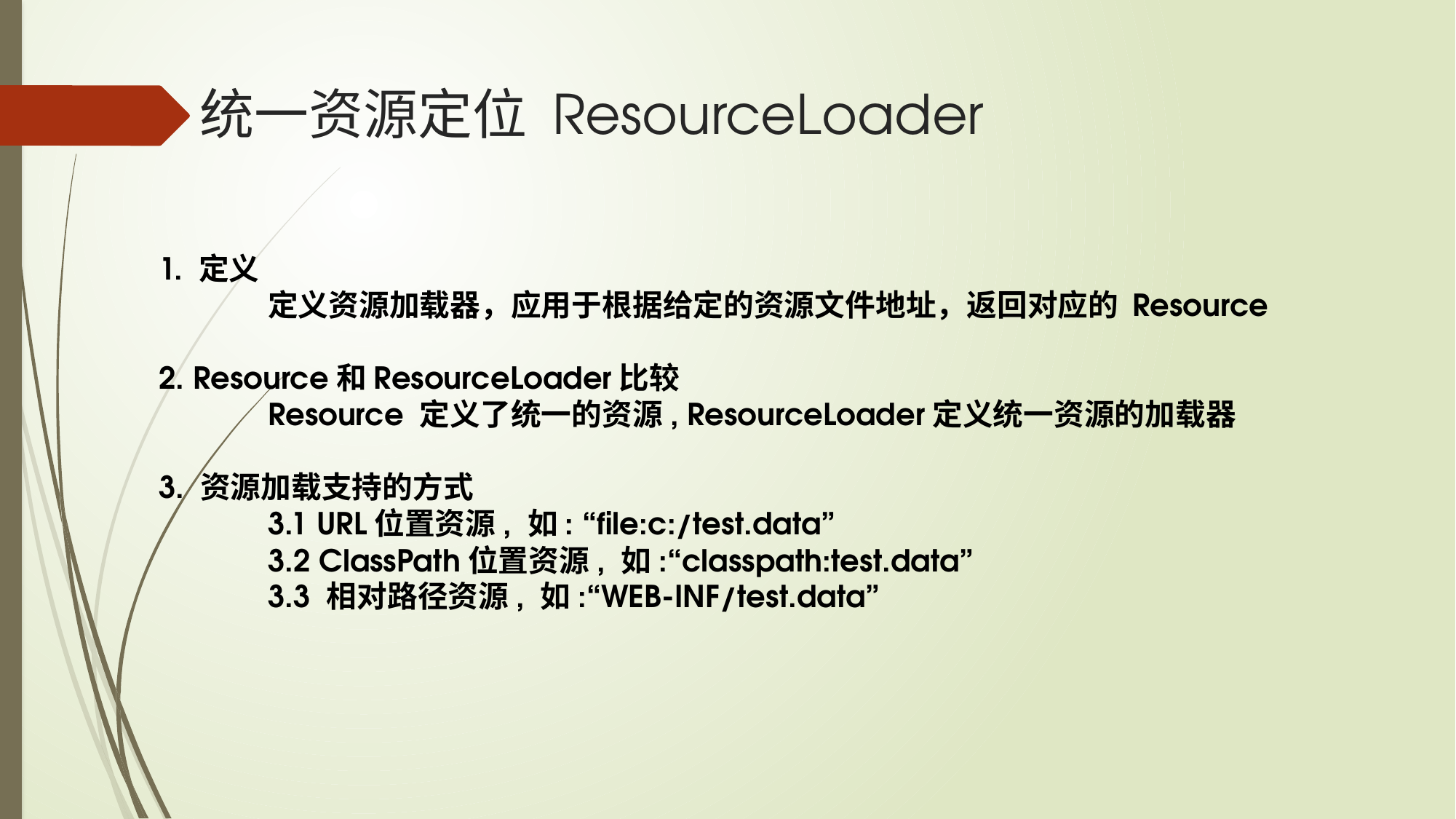

统一资源定位 ResourceLoader
1. 定义
	定义资源加载器，应用于根据给定的资源文件地址，返回对应的 Resource

2. Resource和ResourceLoader比较
	Resource 定义了统一的资源, ResourceLoader定义统一资源的加载器

3. 资源加载支持的方式
	3.1 URL位置资源, 如: “file:c:/test.data”
	3.2 ClassPath位置资源, 如:“classpath:test.data”
	3.3 相对路径资源, 如:“WEB-INF/test.data”